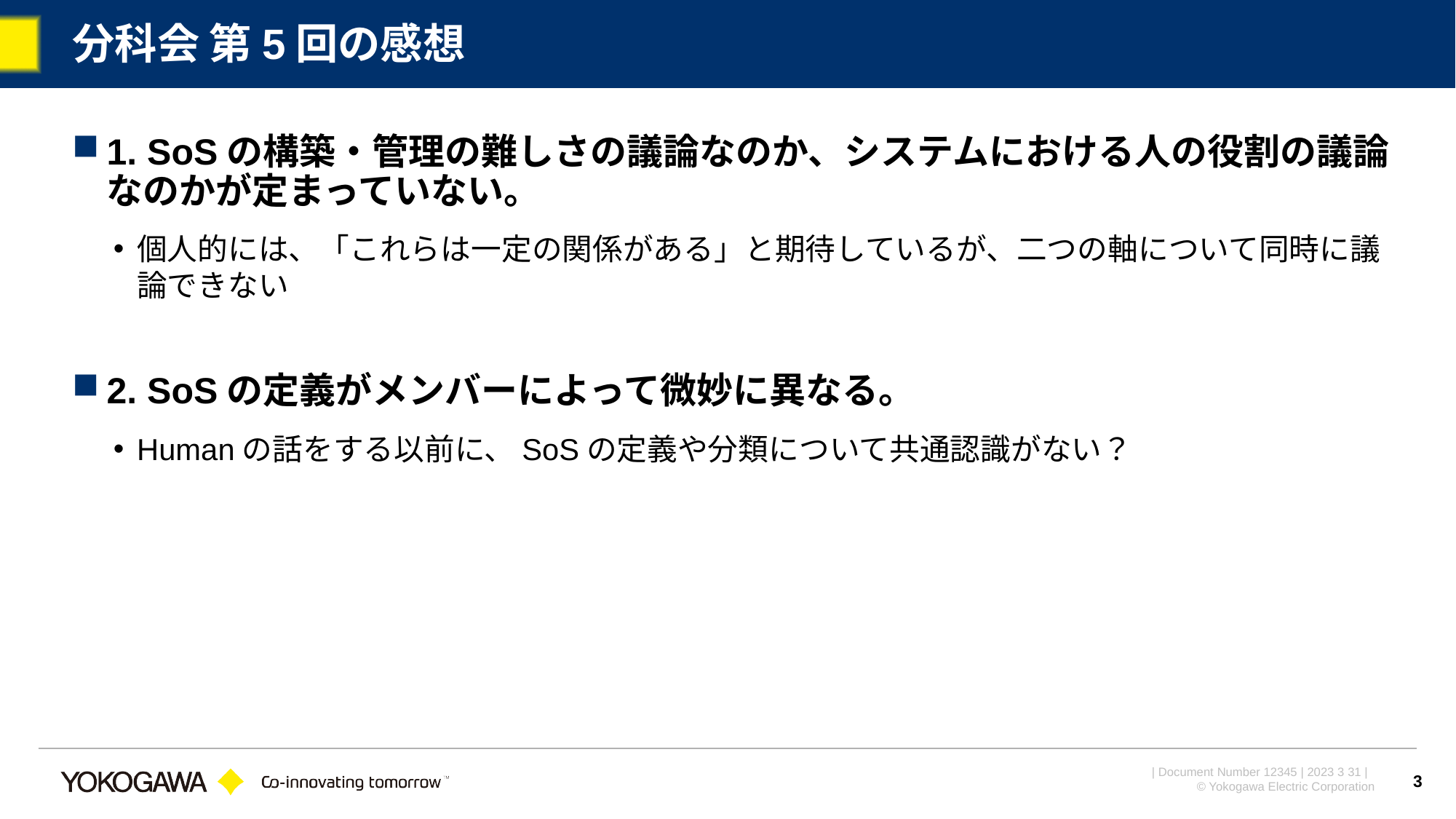

# 分科会 第5回の感想
1. SoSの構築・管理の難しさの議論なのか、システムにおける人の役割の議論なのかが定まっていない。
個人的には、「これらは一定の関係がある」と期待しているが、二つの軸について同時に議論できない

2. SoSの定義がメンバーによって微妙に異なる。
Humanの話をする以前に、SoSの定義や分類について共通認識がない？

3